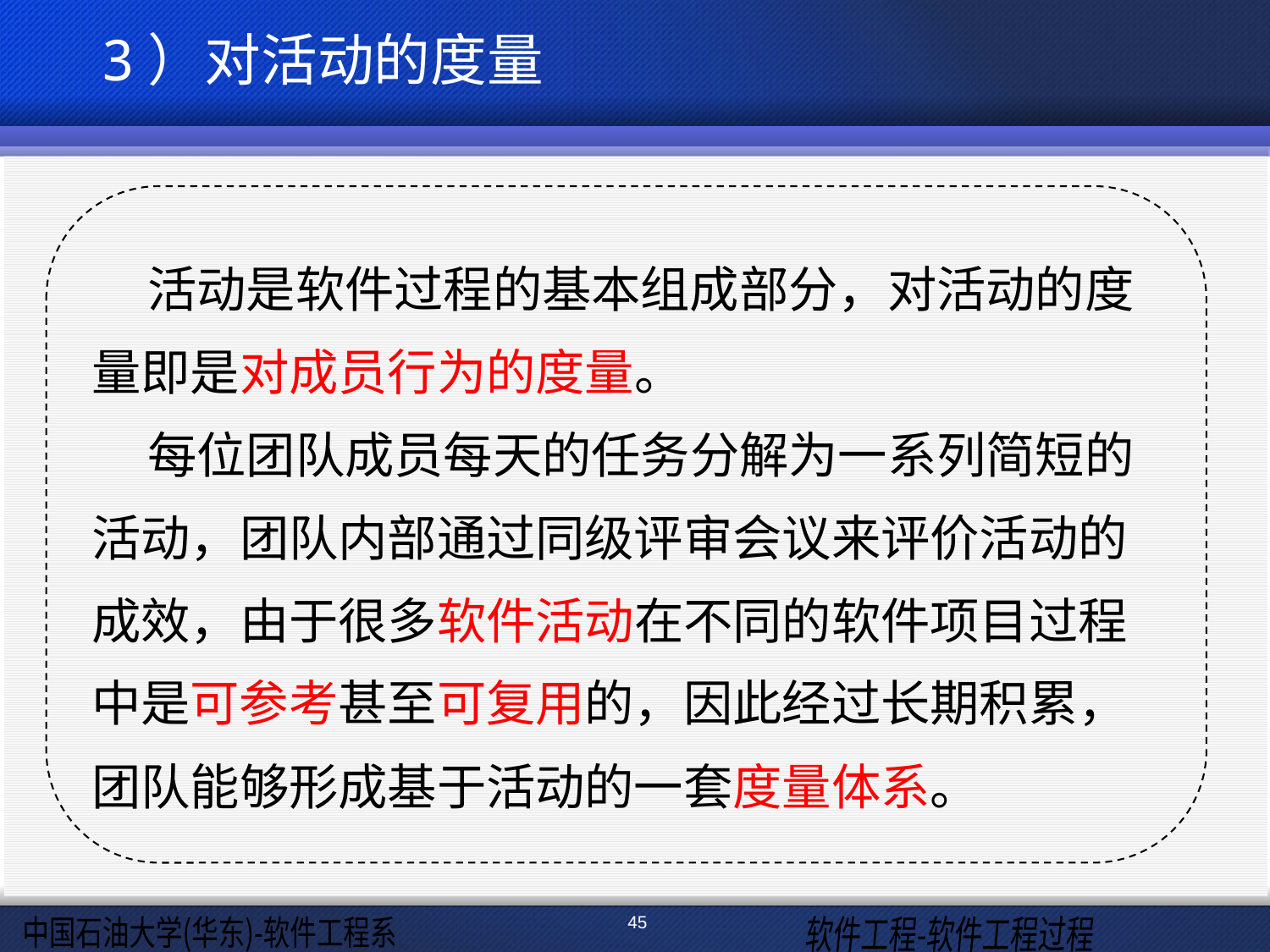

3）对活动的度量
    活动是软件过程的基本组成部分，对活动的度量即是对成员行为的度量。
    每位团队成员每天的任务分解为一系列简短的活动，团队内部通过同级评审会议来评价活动的成效，由于很多软件活动在不同的软件项目过程中是可参考甚至可复用的，因此经过长期积累，团队能够形成基于活动的一套度量体系。
45